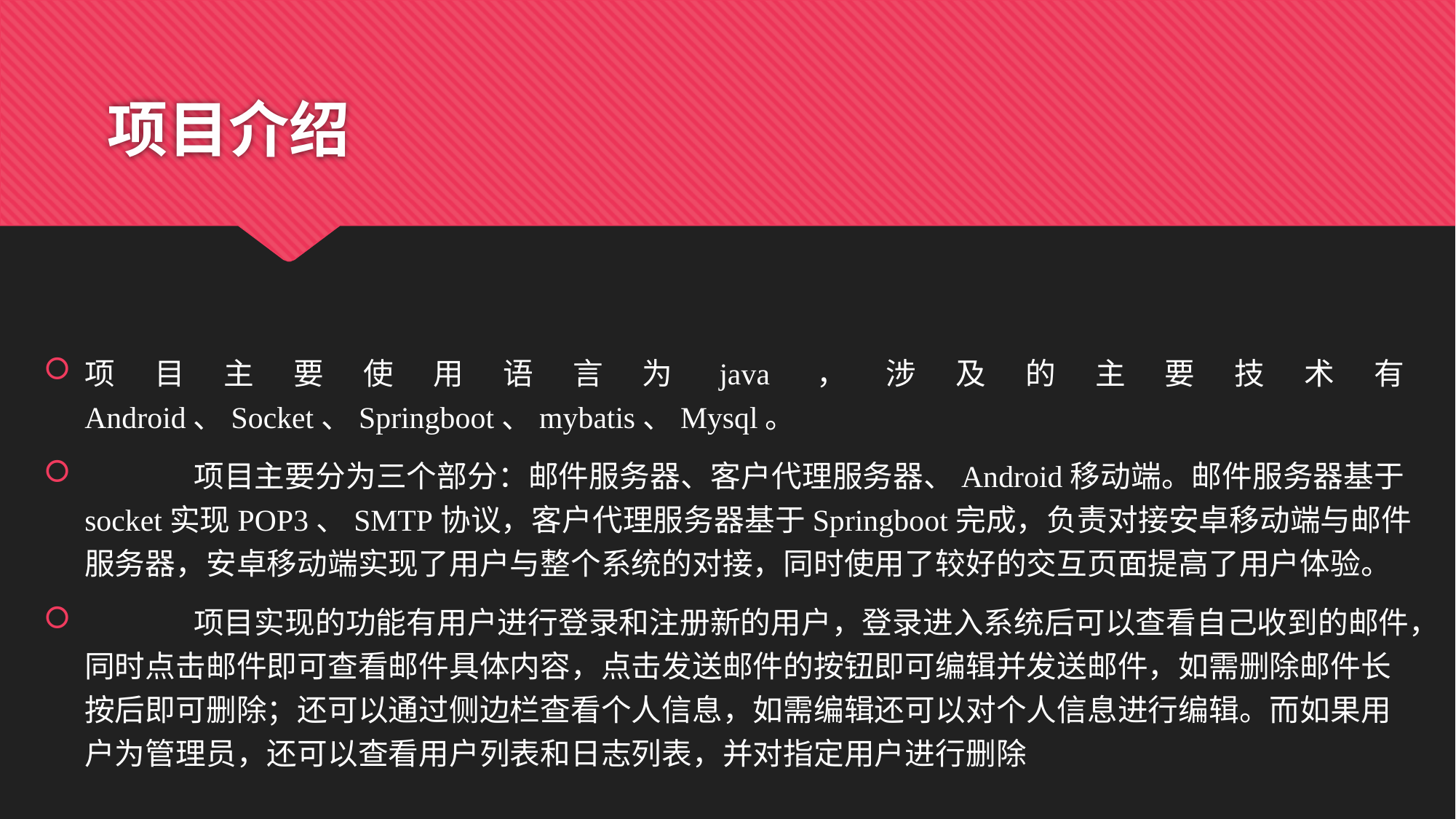

# 项目介绍
项目主要使用语言为java，涉及的主要技术有Android、Socket、Springboot、mybatis、Mysql。
	项目主要分为三个部分：邮件服务器、客户代理服务器、Android移动端。邮件服务器基于socket实现POP3、SMTP协议，客户代理服务器基于Springboot完成，负责对接安卓移动端与邮件服务器，安卓移动端实现了用户与整个系统的对接，同时使用了较好的交互页面提高了用户体验。
	项目实现的功能有用户进行登录和注册新的用户，登录进入系统后可以查看自己收到的邮件，同时点击邮件即可查看邮件具体内容，点击发送邮件的按钮即可编辑并发送邮件，如需删除邮件长按后即可删除；还可以通过侧边栏查看个人信息，如需编辑还可以对个人信息进行编辑。而如果用户为管理员，还可以查看用户列表和日志列表，并对指定用户进行删除